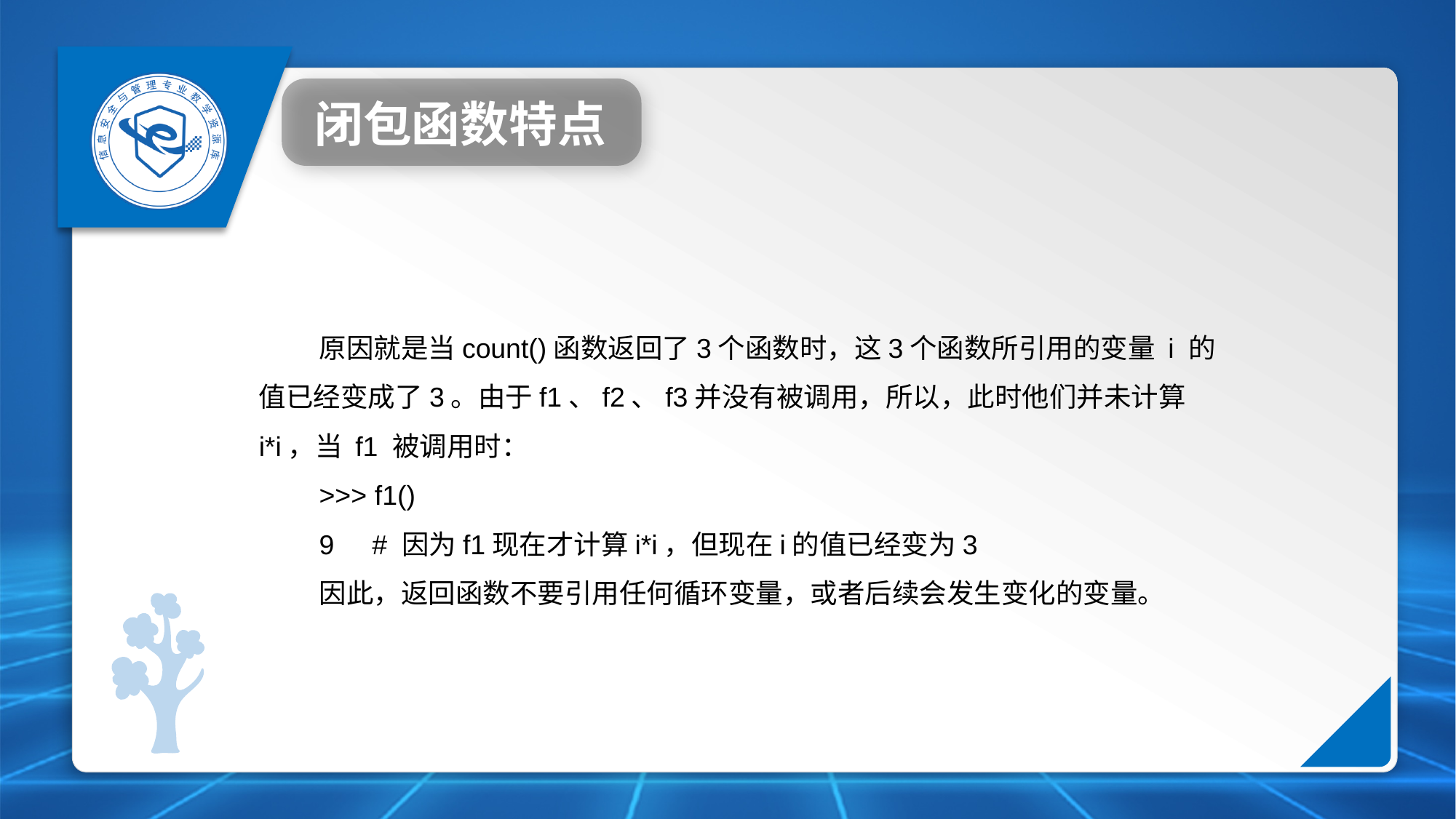

闭包函数特点
原因就是当count()函数返回了3个函数时，这3个函数所引用的变量 i 的值已经变成了3。由于f1、f2、f3并没有被调用，所以，此时他们并未计算 i*i，当 f1 被调用时：
>>> f1()
9     # 因为f1现在才计算i*i，但现在i的值已经变为3
因此，返回函数不要引用任何循环变量，或者后续会发生变化的变量。